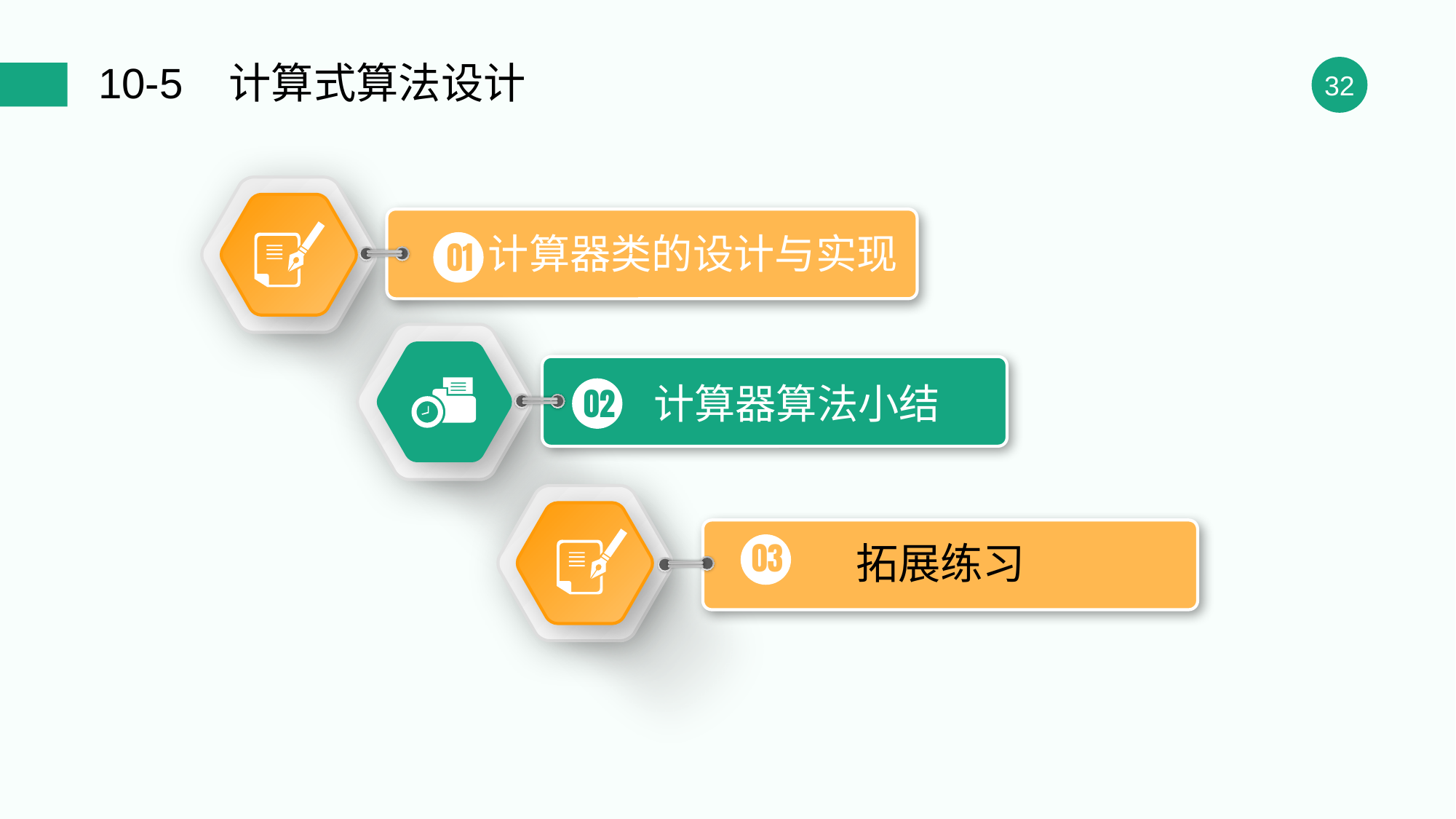

10-5   计算式算法设计

计算器类的设计与实现

01

计算器算法小结

02

构造方法的调用

拓展练习

03